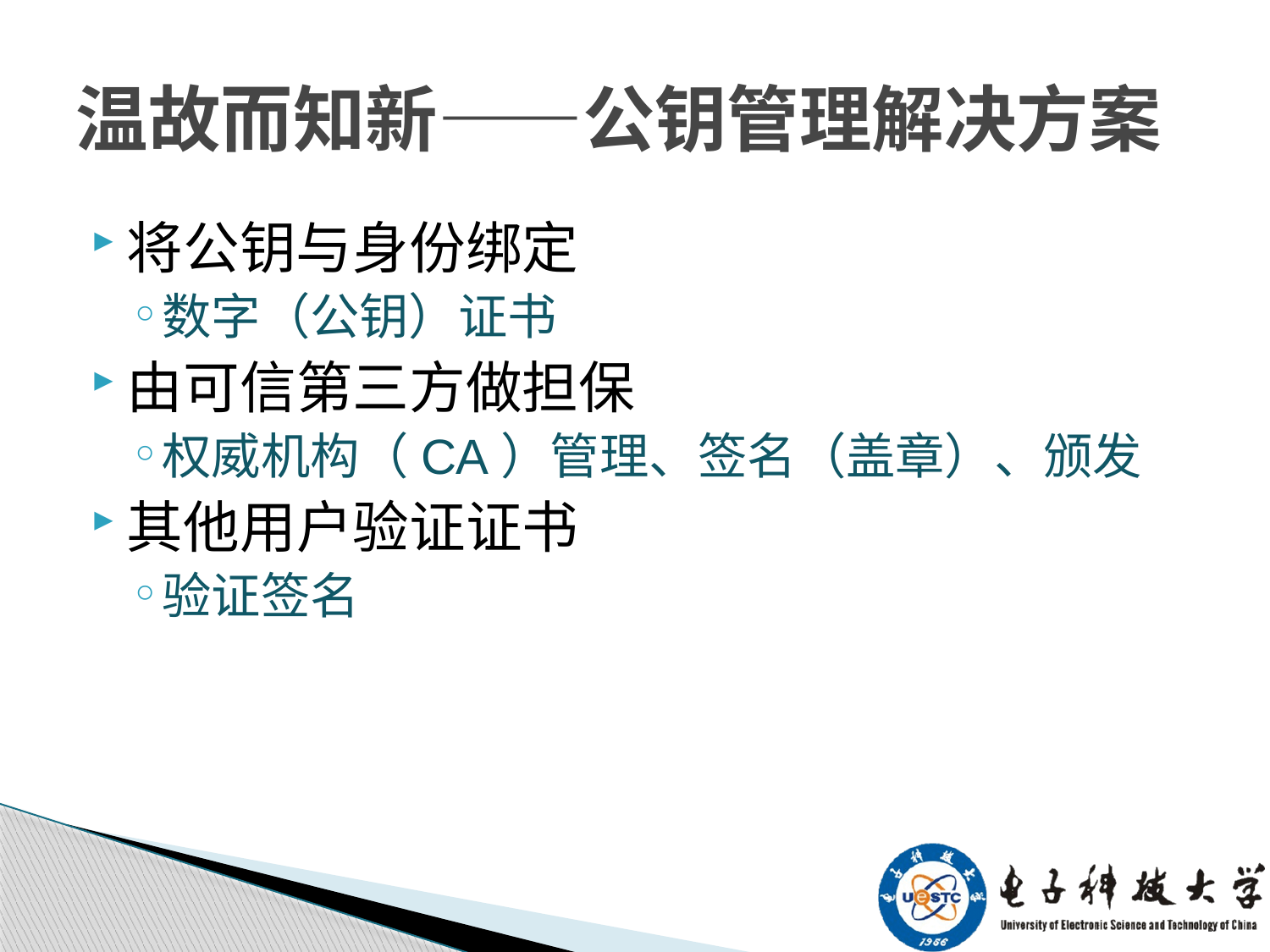

# 温故而知新——公钥管理解决方案
将公钥与身份绑定
数字（公钥）证书
由可信第三方做担保
权威机构（CA）管理、签名（盖章）、颁发
其他用户验证证书
验证签名